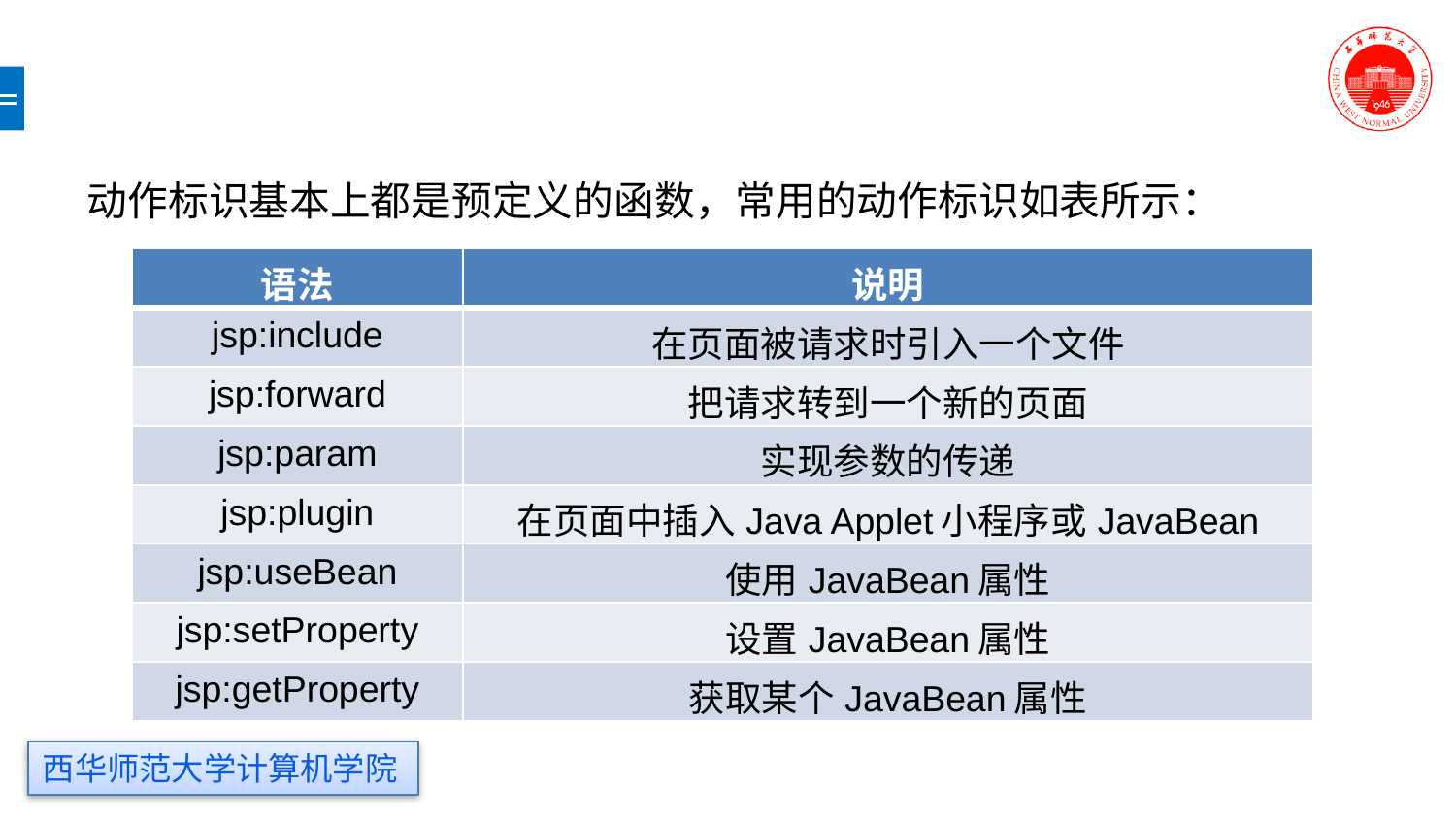

#
动作标识基本上都是预定义的函数，常用的动作标识如表所示：
| 语法 | 说明 |
| --- | --- |
| jsp:include | 在页面被请求时引入一个文件 |
| jsp:forward | 把请求转到一个新的页面 |
| jsp:param | 实现参数的传递 |
| jsp:plugin | 在页面中插入Java Applet小程序或JavaBean |
| jsp:useBean | 使用JavaBean属性 |
| jsp:setProperty | 设置JavaBean属性 |
| jsp:getProperty | 获取某个JavaBean属性 |